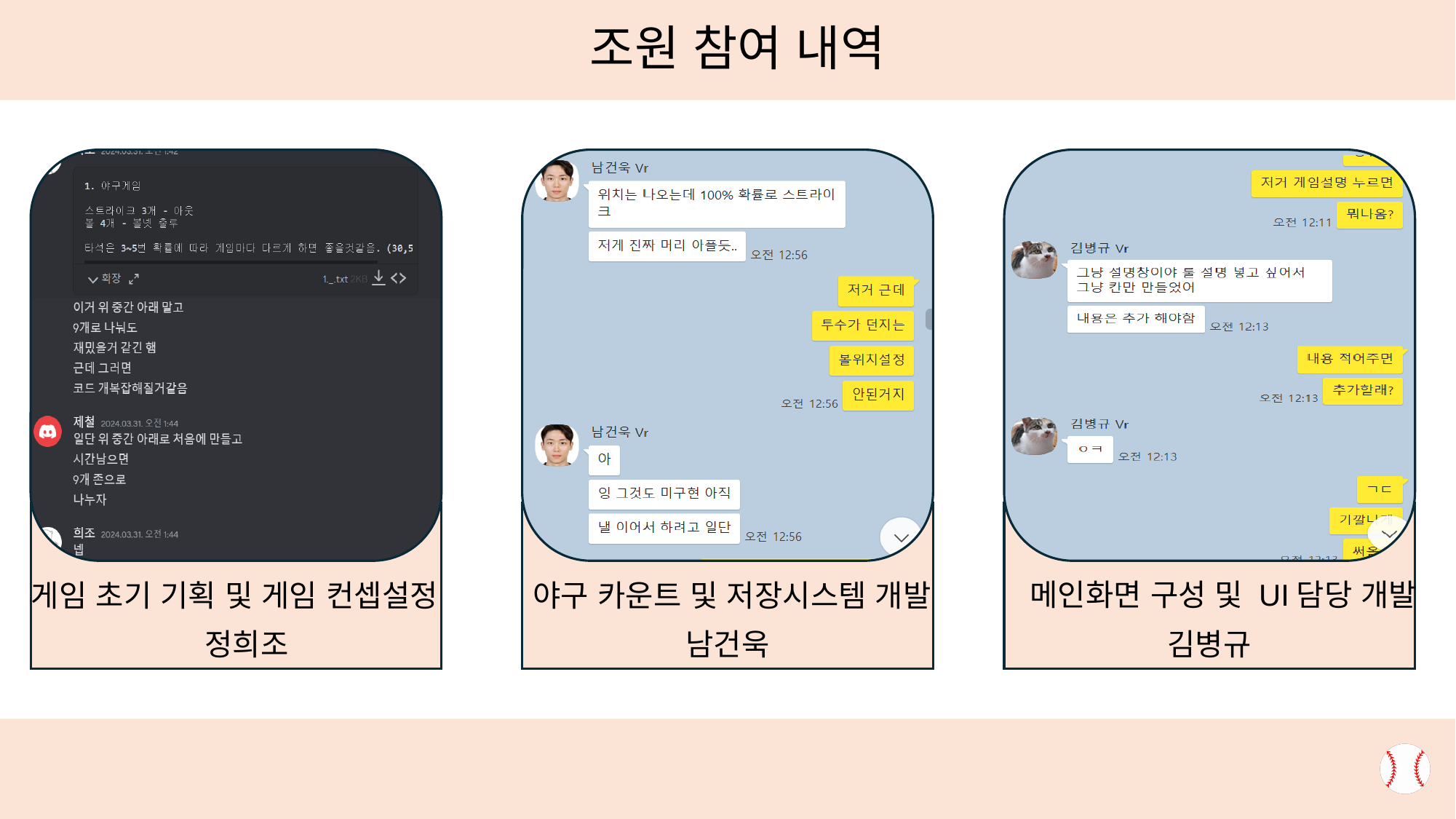

# 조원 참여 내역

게임 초기 기획 및 게임 컨셉설정
정희조

메인화면 구성 및 UI담당 개발
야구 카운트 및 저장시스템 개발
남건욱
김병규